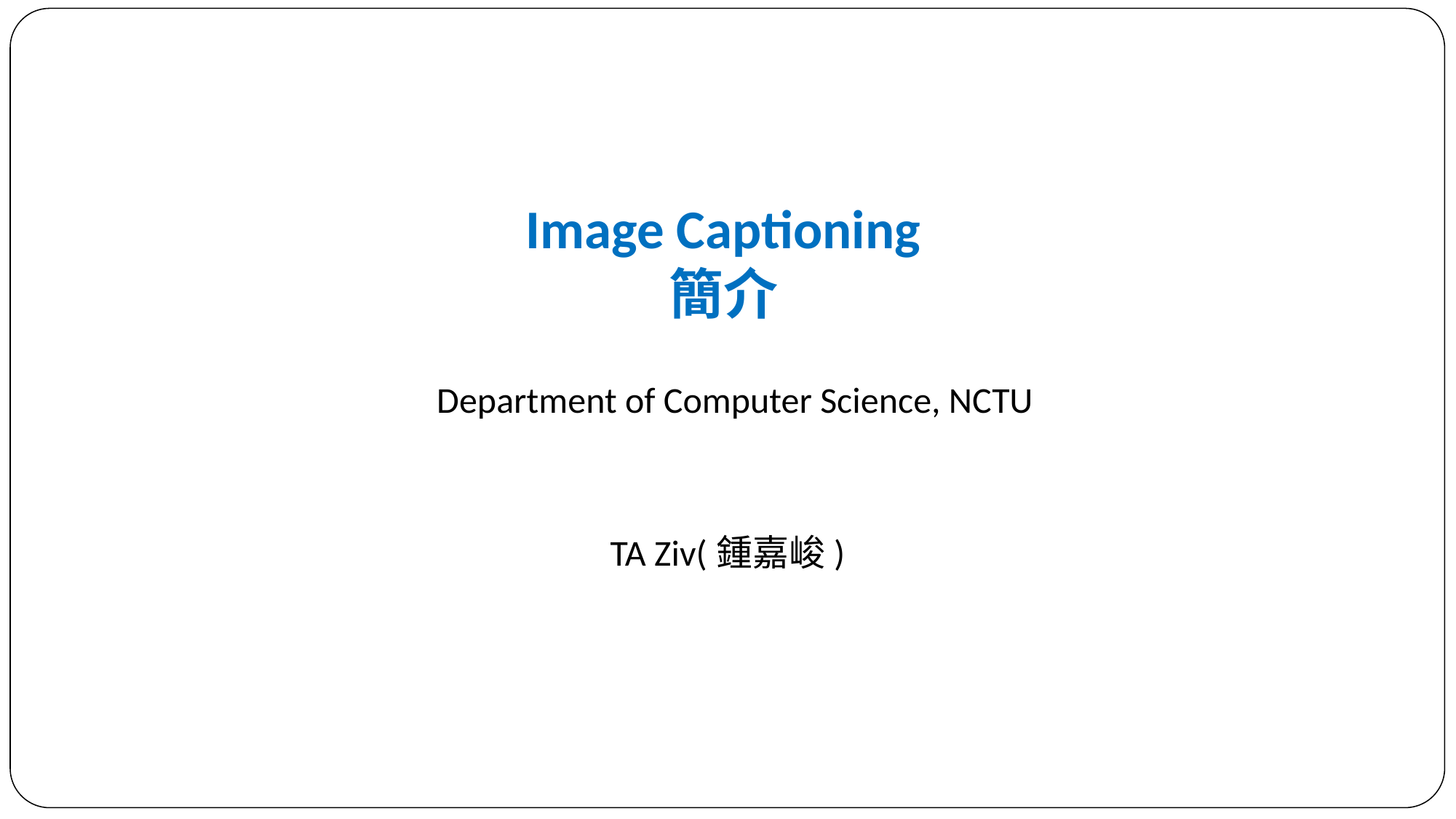

# Image Captioning
簡介
Department of Computer Science, NCTU

TA Ziv(鍾嘉峻)